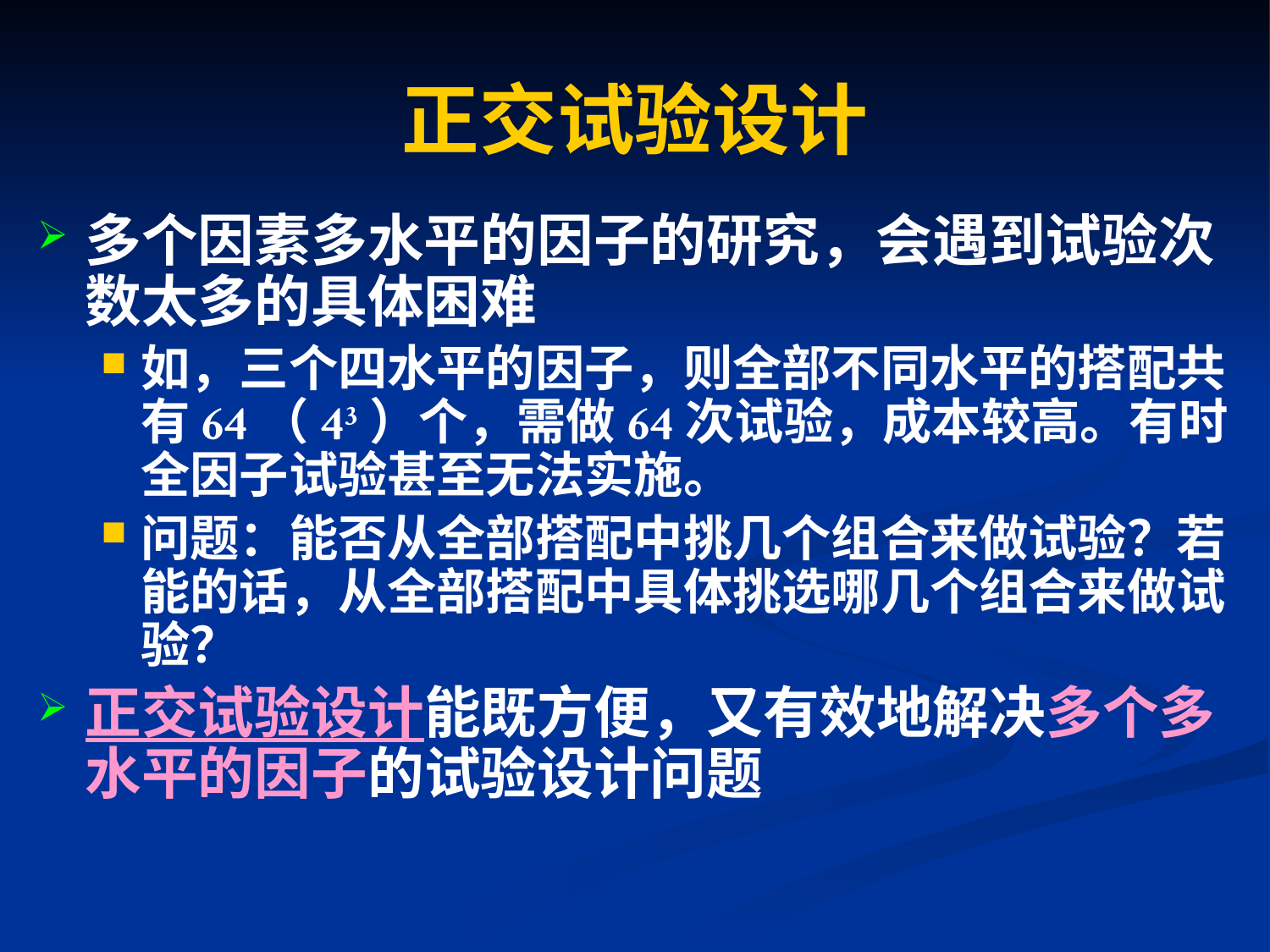

正交试验设计

多个因素多水平的因子的研究，会遇到试验次数太多的具体困难
如，三个四水平的因子，则全部不同水平的搭配共有64（43）个，需做64次试验，成本较高。有时全因子试验甚至无法实施。
问题：能否从全部搭配中挑几个组合来做试验？若能的话，从全部搭配中具体挑选哪几个组合来做试验？
正交试验设计能既方便，又有效地解决多个多水平的因子的试验设计问题